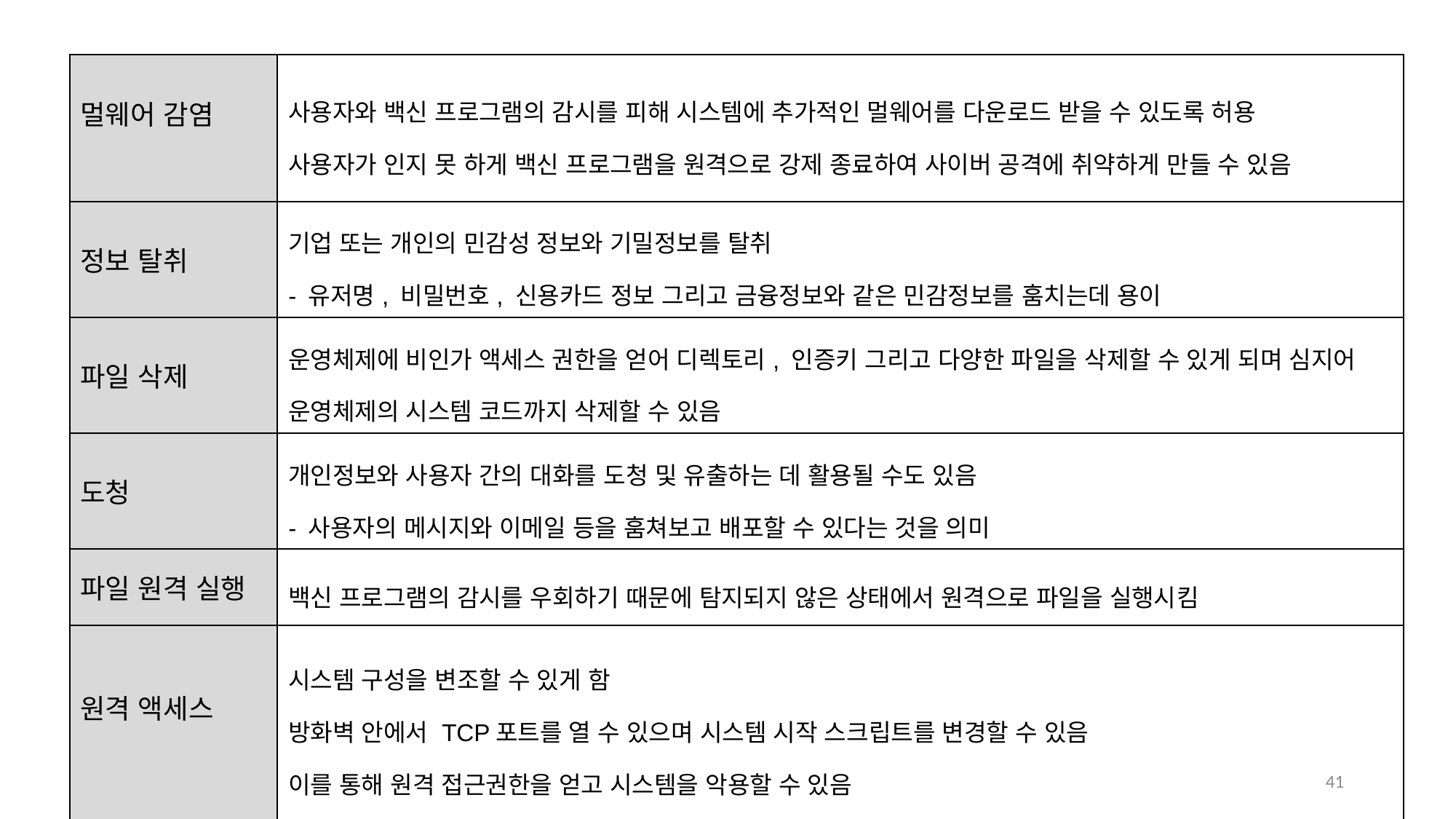

| 멀웨어 감염 | 사용자와 백신 프로그램의 감시를 피해 시스템에 추가적인 멀웨어를 다운로드 받을 수 있도록 허용 사용자가 인지 못 하게 백신 프로그램을 원격으로 강제 종료하여 사이버 공격에 취약하게 만들 수 있음 |
| --- | --- |
| 정보 탈취 | 기업 또는 개인의 민감성 정보와 기밀정보를 탈취 - 유저명, 비밀번호, 신용카드 정보 그리고 금융정보와 같은 민감정보를 훔치는데 용이 |
| 파일 삭제 | 운영체제에 비인가 액세스 권한을 얻어 디렉토리, 인증키 그리고 다양한 파일을 삭제할 수 있게 되며 심지어 운영체제의 시스템 코드까지 삭제할 수 있음 |
| 도청 | 개인정보와 사용자 간의 대화를 도청 및 유출하는 데 활용될 수도 있음 - 사용자의 메시지와 이메일 등을 훔쳐보고 배포할 수 있다는 것을 의미 |
| 파일 원격 실행 | 백신 프로그램의 감시를 우회하기 때문에 탐지되지 않은 상태에서 원격으로 파일을 실행시킴 |
| 원격 액세스 | 시스템 구성을 변조할 수 있게 함 방화벽 안에서 TCP포트를 열 수 있으며 시스템 시작 스크립트를 변경할 수 있음 이를 통해 원격 접근권한을 얻고 시스템을 악용할 수 있음 |
41